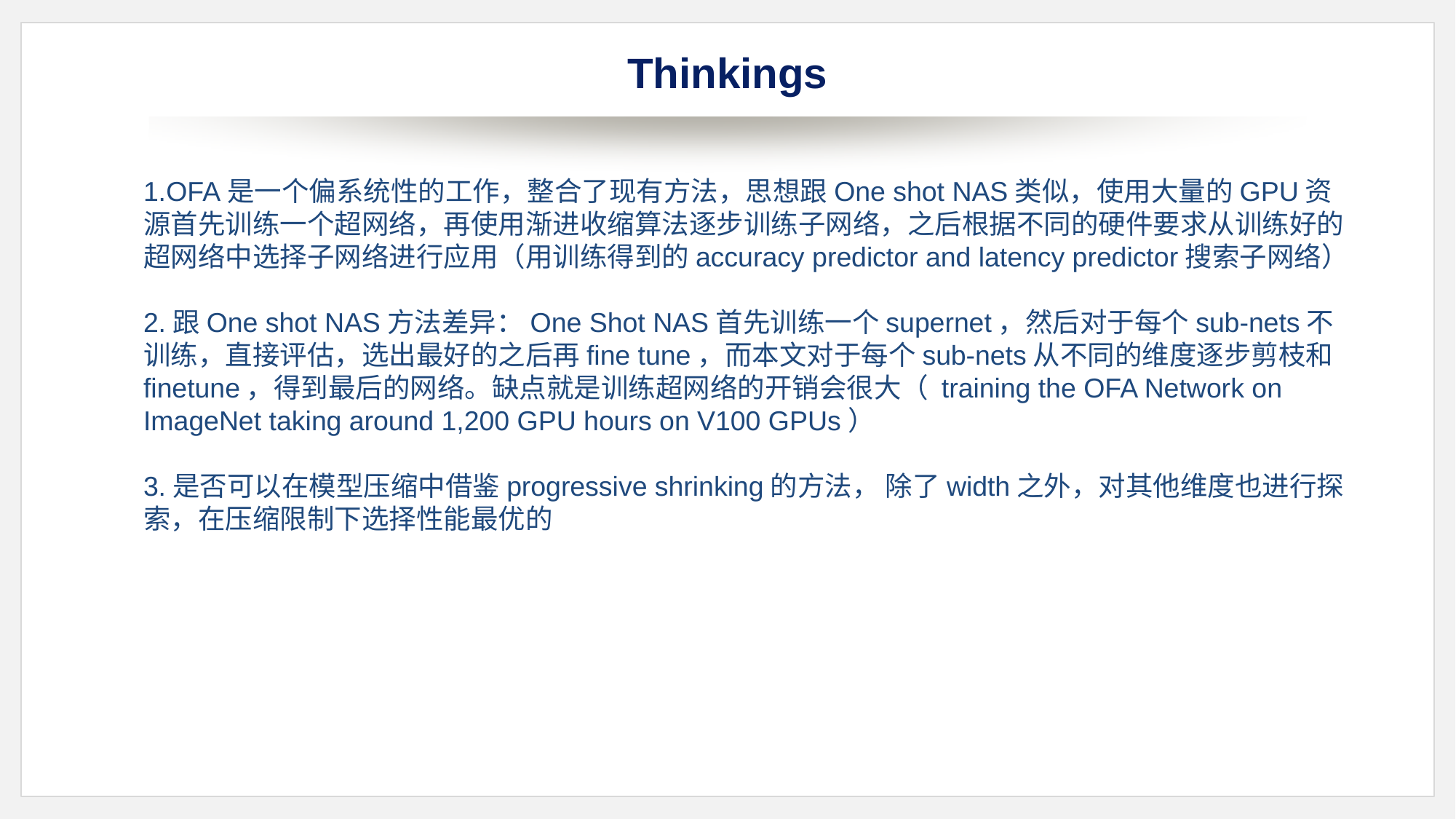

# Thinkings
1.OFA是一个偏系统性的工作，整合了现有方法，思想跟One shot NAS类似，使用大量的GPU资源首先训练一个超网络，再使用渐进收缩算法逐步训练子网络，之后根据不同的硬件要求从训练好的超网络中选择子网络进行应用（用训练得到的accuracy predictor and latency predictor搜索子网络）

2.跟One shot NAS方法差异：One Shot NAS首先训练一个supernet，然后对于每个sub-nets不训练，直接评估，选出最好的之后再fine tune，而本文对于每个sub-nets从不同的维度逐步剪枝和finetune，得到最后的网络。缺点就是训练超网络的开销会很大（ training the OFA Network on ImageNet taking around 1,200 GPU hours on V100 GPUs）

3.是否可以在模型压缩中借鉴progressive shrinking的方法， 除了width之外，对其他维度也进行探索，在压缩限制下选择性能最优的